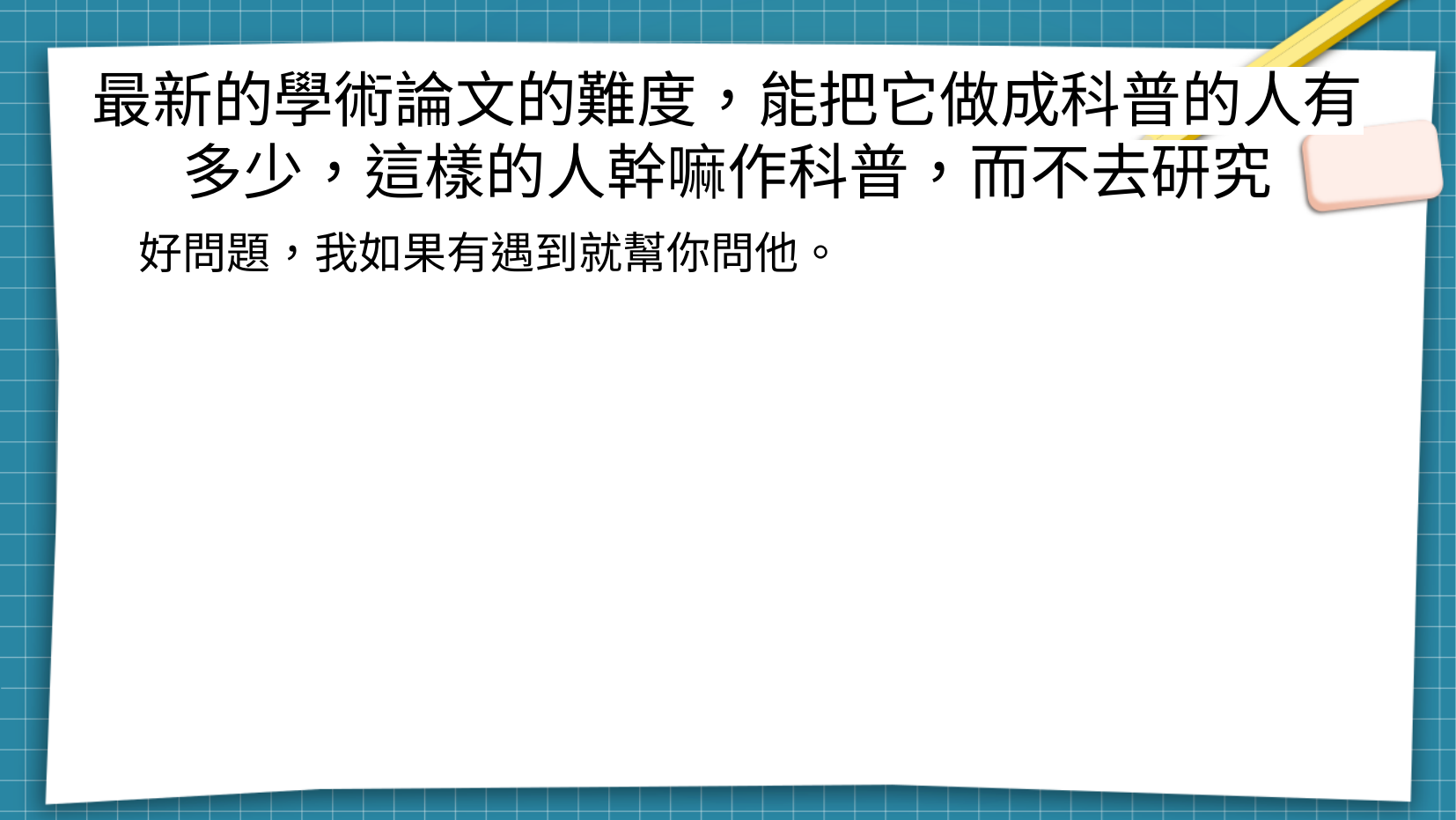

最新的學術論文的難度，能把它做成科普的人有多少，這樣的人幹嘛作科普，而不去研究
好問題，我如果有遇到就幫你問他。